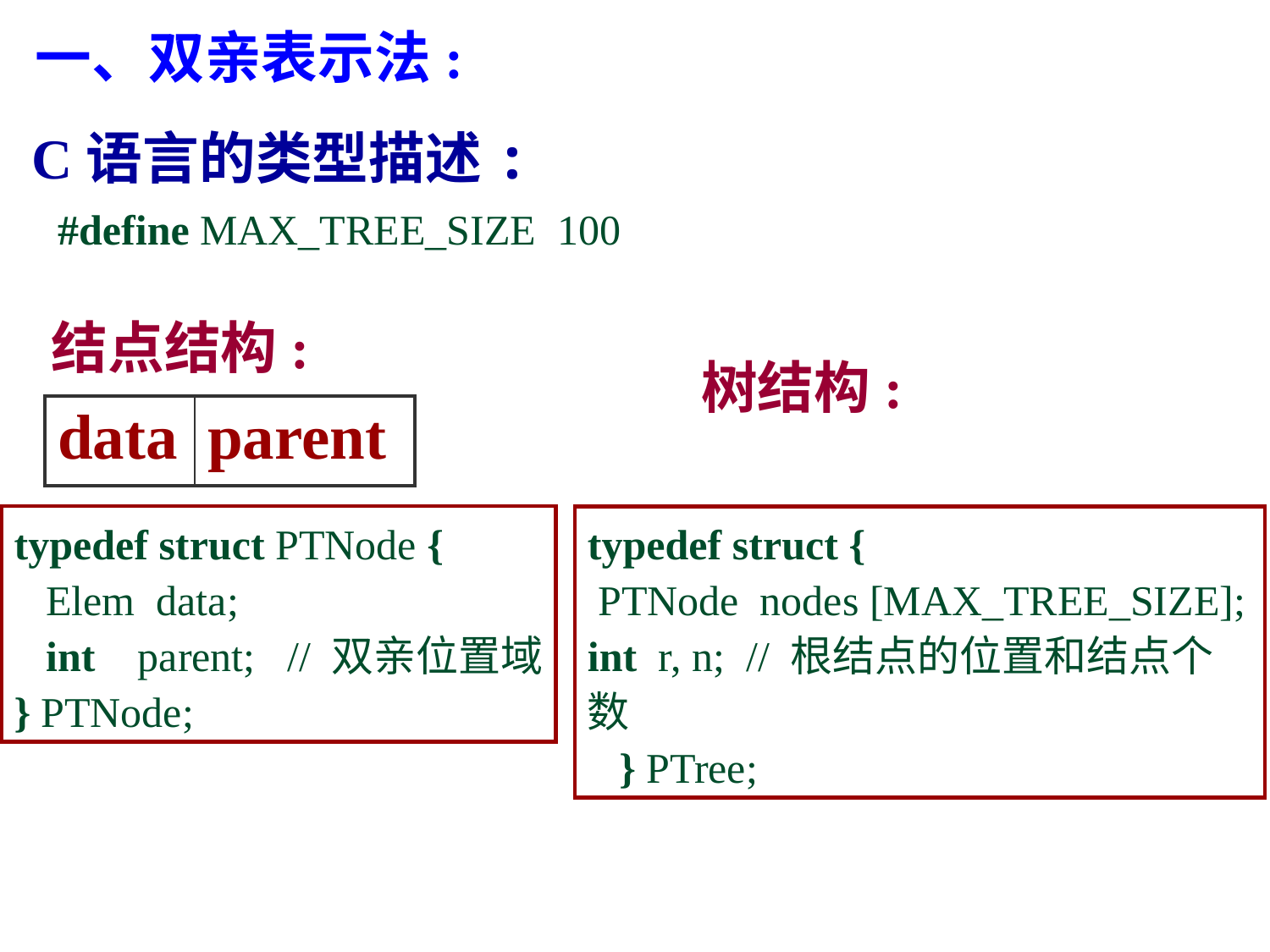

一、双亲表示法:
C语言的类型描述:
#define MAX_TREE_SIZE  100
结点结构:
树结构:
| data | parent |
| --- | --- |
typedef struct PTNode {
   Elem  data;
   int    parent;   // 双亲位置域
} PTNode;
typedef struct {
 PTNode  nodes [MAX_TREE_SIZE]; int  r, n;  // 根结点的位置和结点个数
   } PTree;